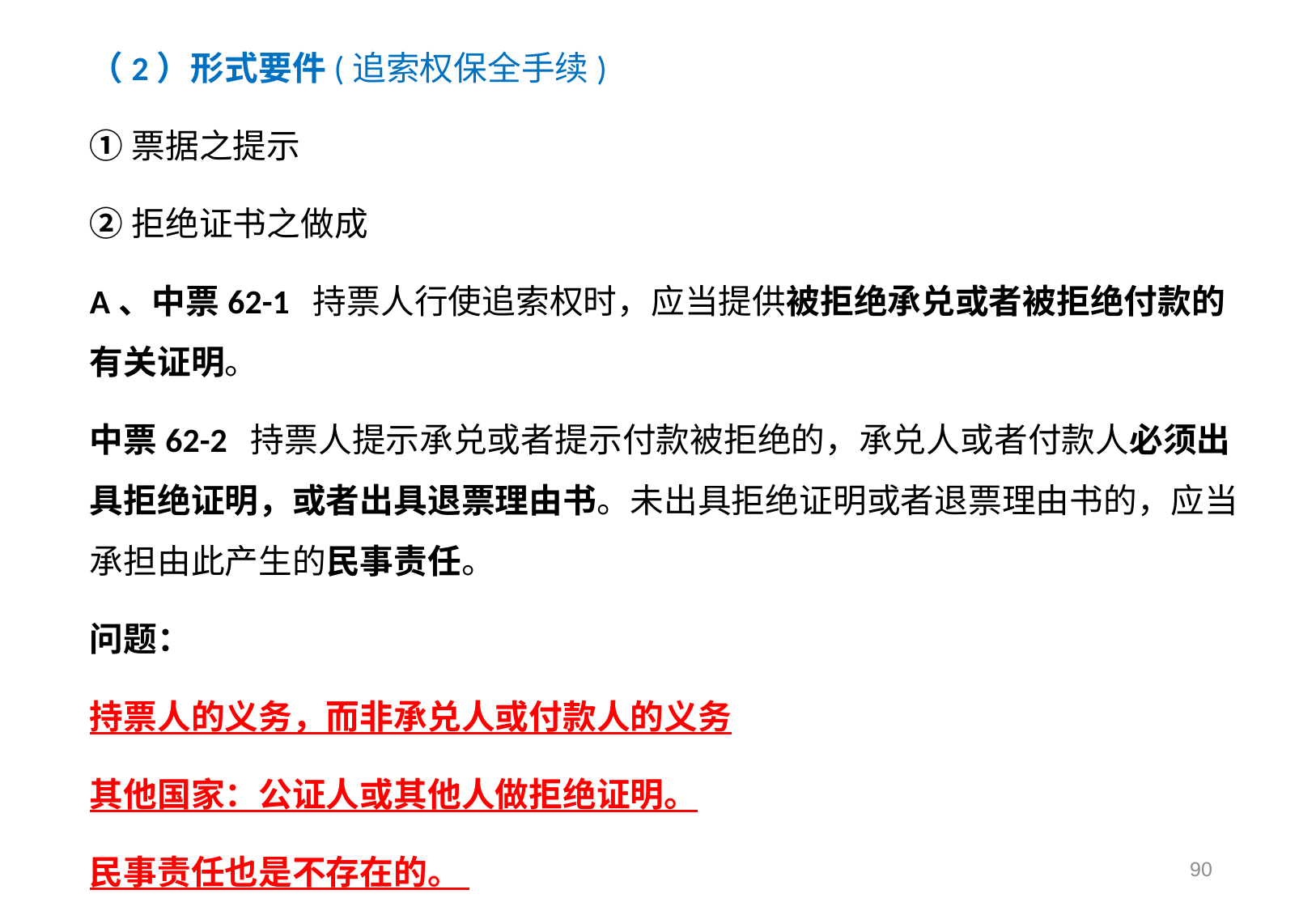

（2）形式要件(追索权保全手续)
①票据之提示
②拒绝证书之做成
A、中票62-1  持票人行使追索权时，应当提供被拒绝承兑或者被拒绝付款的有关证明。
中票62-2  持票人提示承兑或者提示付款被拒绝的，承兑人或者付款人必须出具拒绝证明，或者出具退票理由书。未出具拒绝证明或者退票理由书的，应当承担由此产生的民事责任。
问题：
持票人的义务，而非承兑人或付款人的义务
其他国家：公证人或其他人做拒绝证明。
民事责任也是不存在的。

90